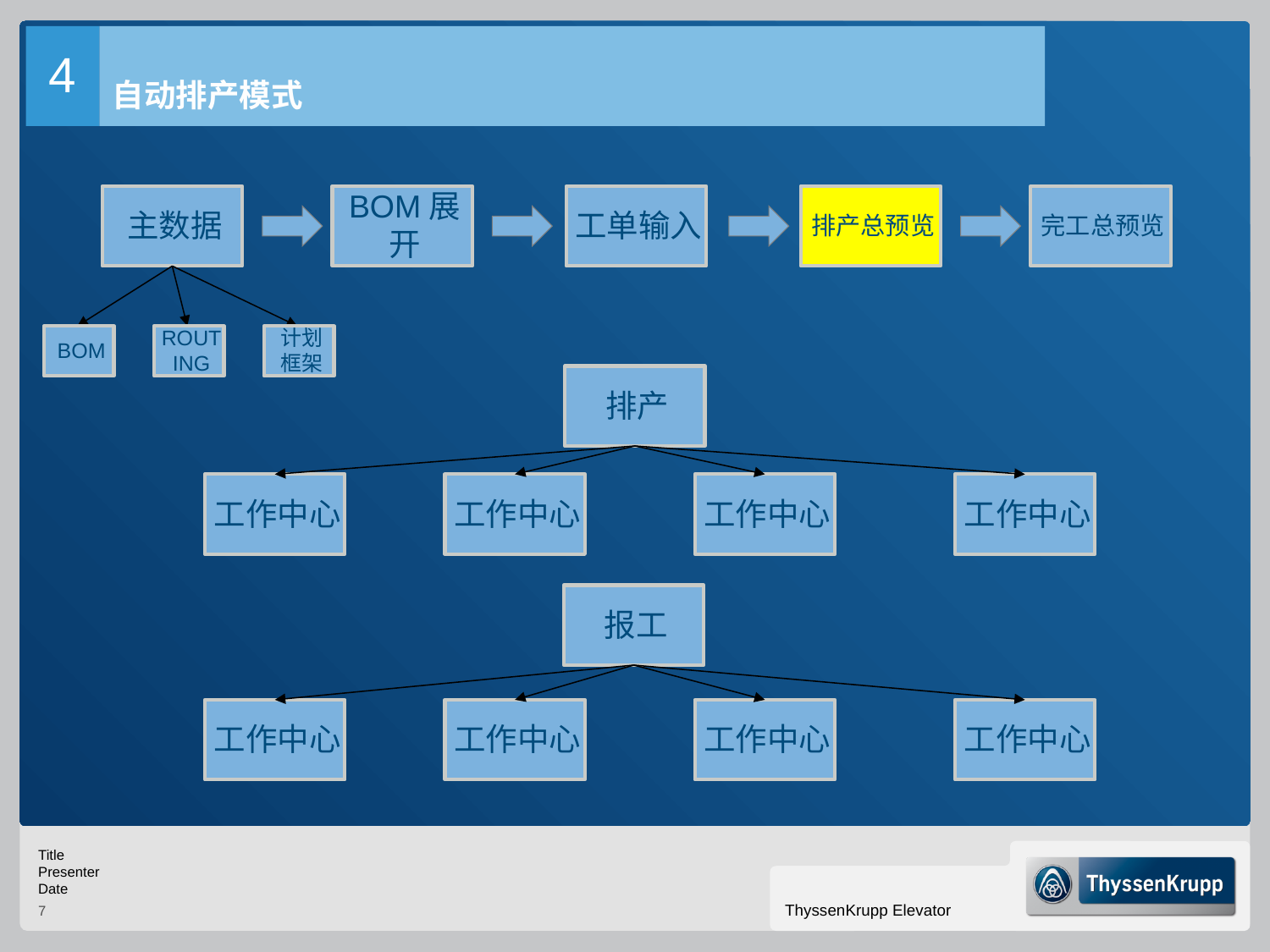

4
自动排产模式
主数据
BOM展开
工单输入
排产总预览
完工总预览

BOM
ROUTING
计划框架
排产
工作中心
工作中心
工作中心
工作中心
报工
工作中心
工作中心
工作中心
工作中心